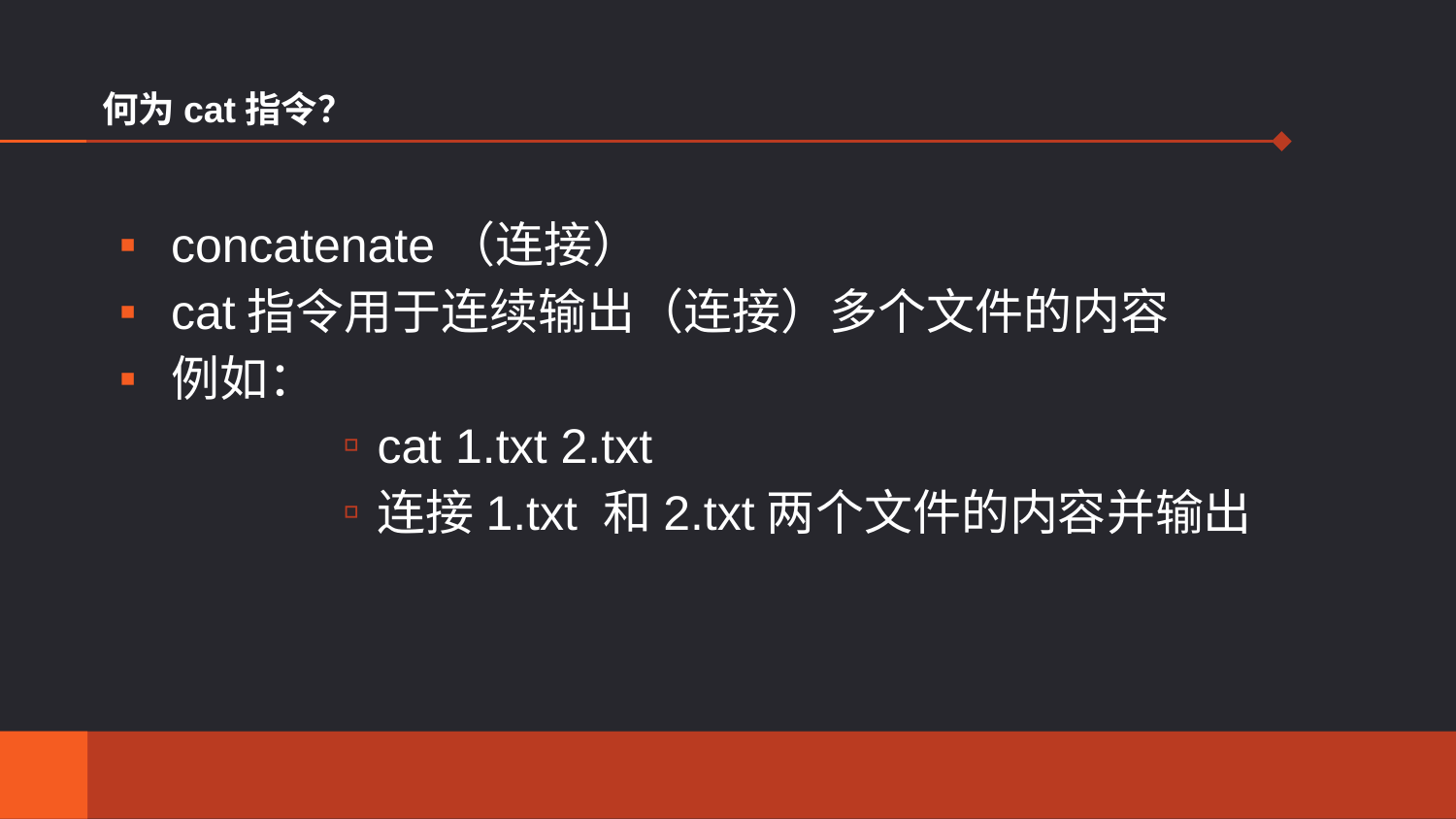

# 何为cat指令？
concatenate（连接）
cat指令用于连续输出（连接）多个文件的内容
例如：
cat 1.txt 2.txt
连接1.txt 和2.txt两个文件的内容并输出